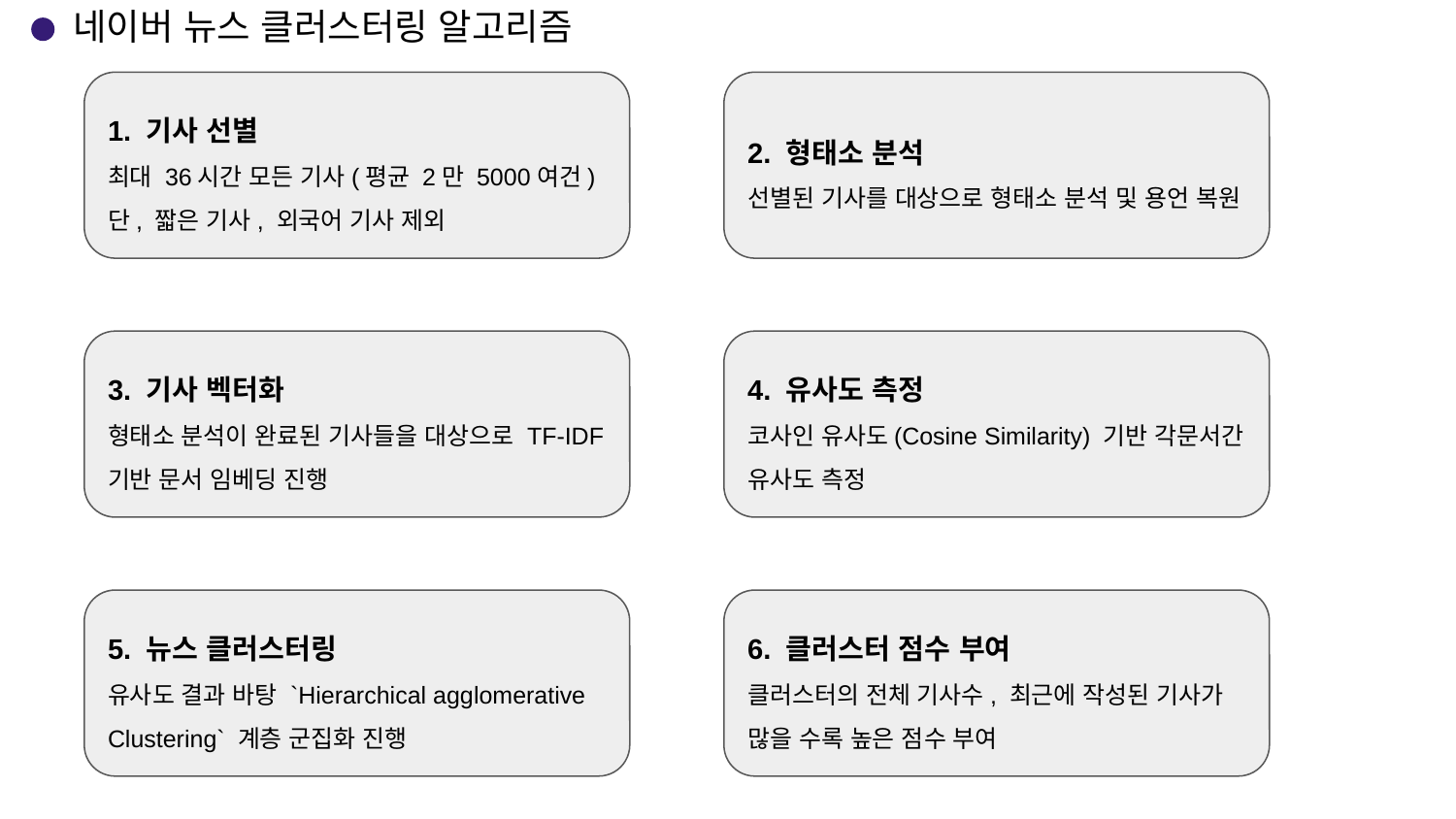

네이버 뉴스 클러스터링 알고리즘

1. 기사 선별
최대 36시간 모든 기사(평균 2만 5000여건)
단, 짧은 기사, 외국어 기사 제외
2. 형태소 분석
선별된 기사를 대상으로 형태소 분석 및 용언 복원
3. 기사 벡터화
형태소 분석이 완료된 기사들을 대상으로 TF-IDF 기반 문서 임베딩 진행
4. 유사도 측정
코사인 유사도(Cosine Similarity) 기반 각문서간 유사도 측정
5. 뉴스 클러스터링
유사도 결과 바탕 `Hierarchical agglomerative Clustering` 계층 군집화 진행
6. 클러스터 점수 부여
클러스터의 전체 기사수, 최근에 작성된 기사가 많을 수록 높은 점수 부여